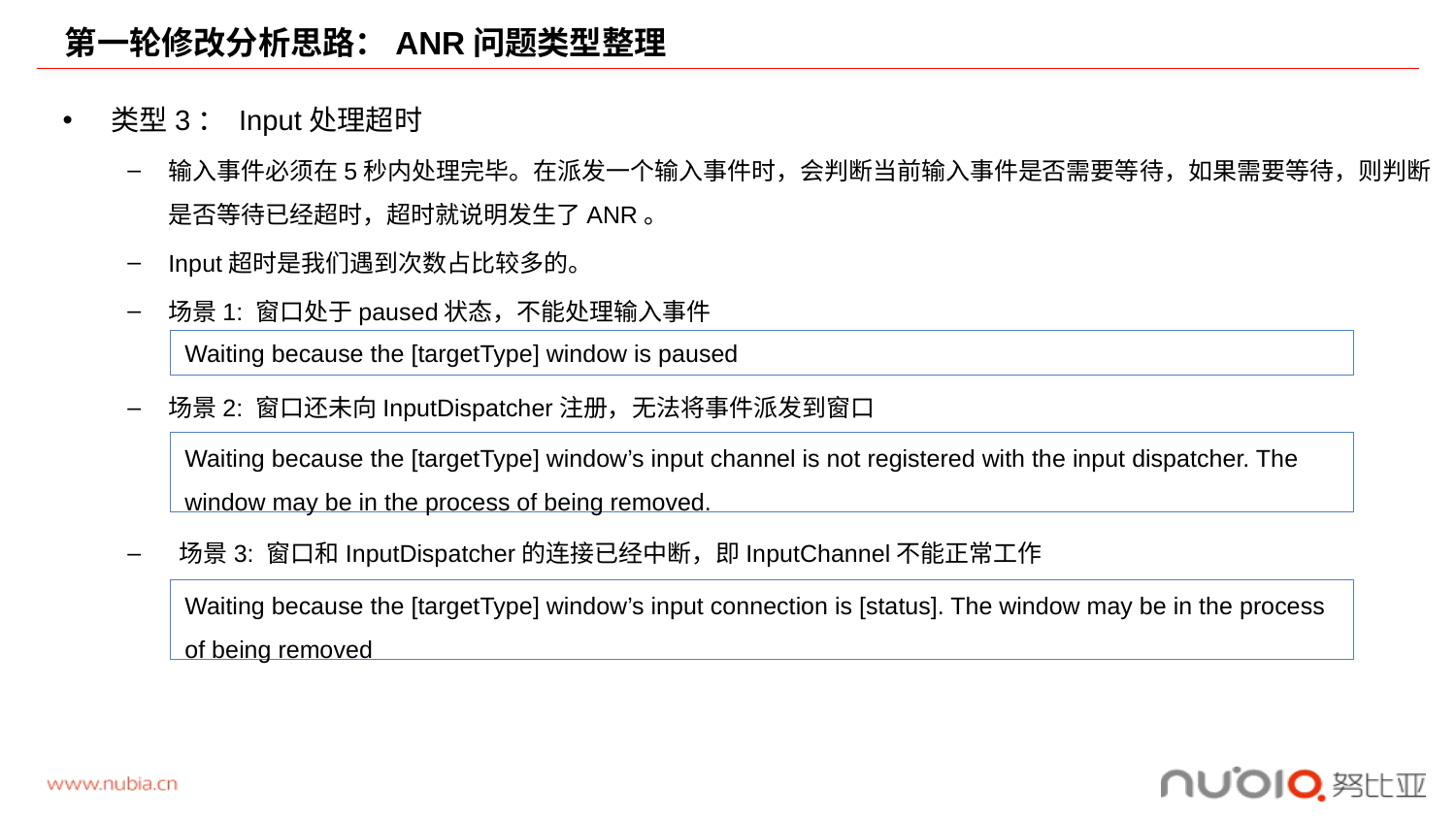

# 第一轮修改分析思路：ANR问题类型整理
类型3： Input处理超时
输入事件必须在5秒内处理完毕。在派发一个输入事件时，会判断当前输入事件是否需要等待，如果需要等待，则判断是否等待已经超时，超时就说明发生了ANR。
Input超时是我们遇到次数占比较多的。
场景1: 窗口处于paused状态，不能处理输入事件

场景2: 窗口还未向InputDispatcher注册，无法将事件派发到窗口

 场景3: 窗口和InputDispatcher的连接已经中断，即InputChannel不能正常工作

Waiting because the [targetType] window is paused
Waiting because the [targetType] window’s input channel is not registered with the input dispatcher. The window may be in the process of being removed.
Waiting because the [targetType] window’s input connection is [status]. The window may be in the process of being removed